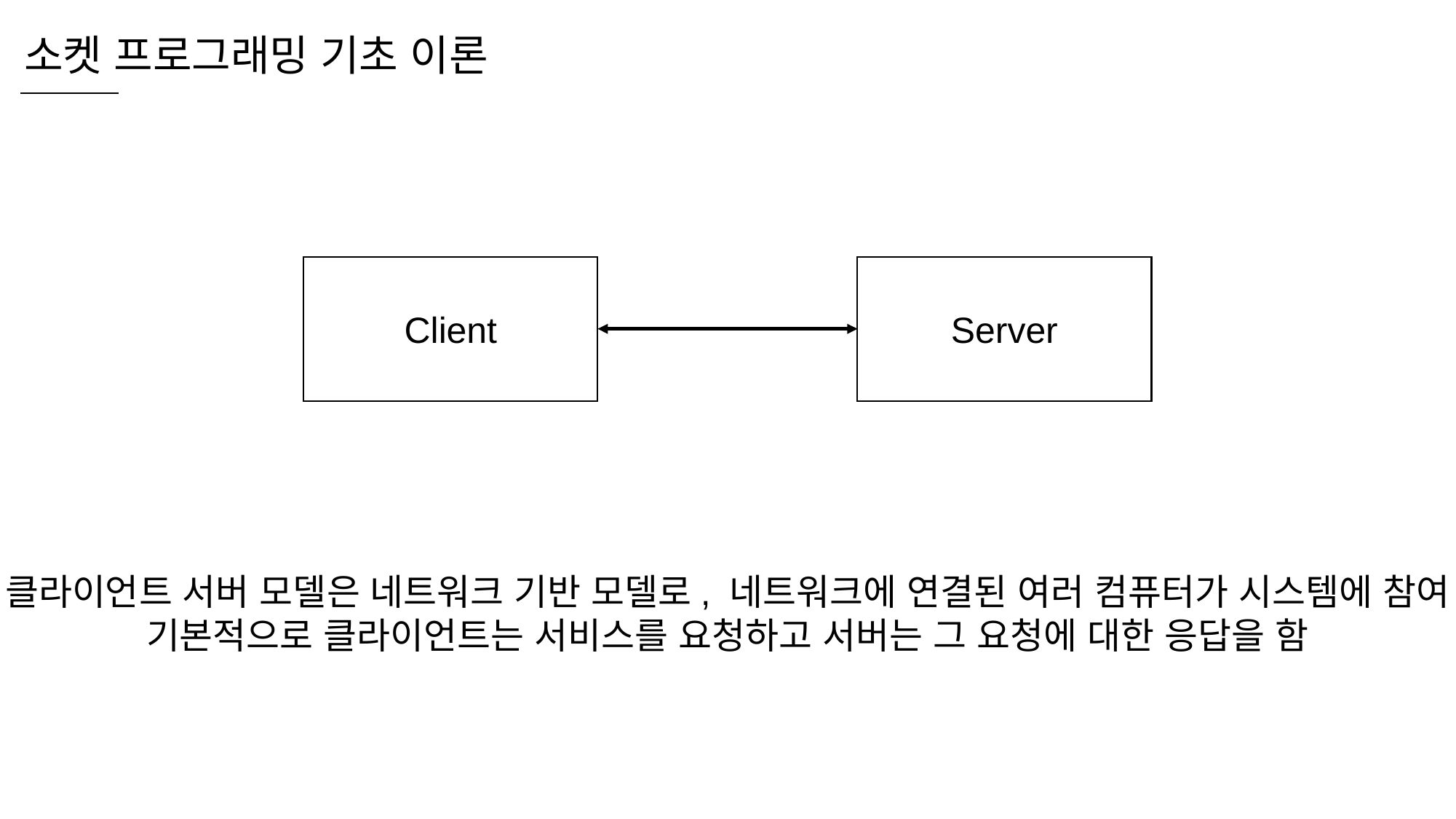

소켓 프로그래밍 기초 이론
Client
Server
클라이언트 서버 모델은 네트워크 기반 모델로, 네트워크에 연결된 여러 컴퓨터가 시스템에 참여
기본적으로 클라이언트는 서비스를 요청하고 서버는 그 요청에 대한 응답을 함